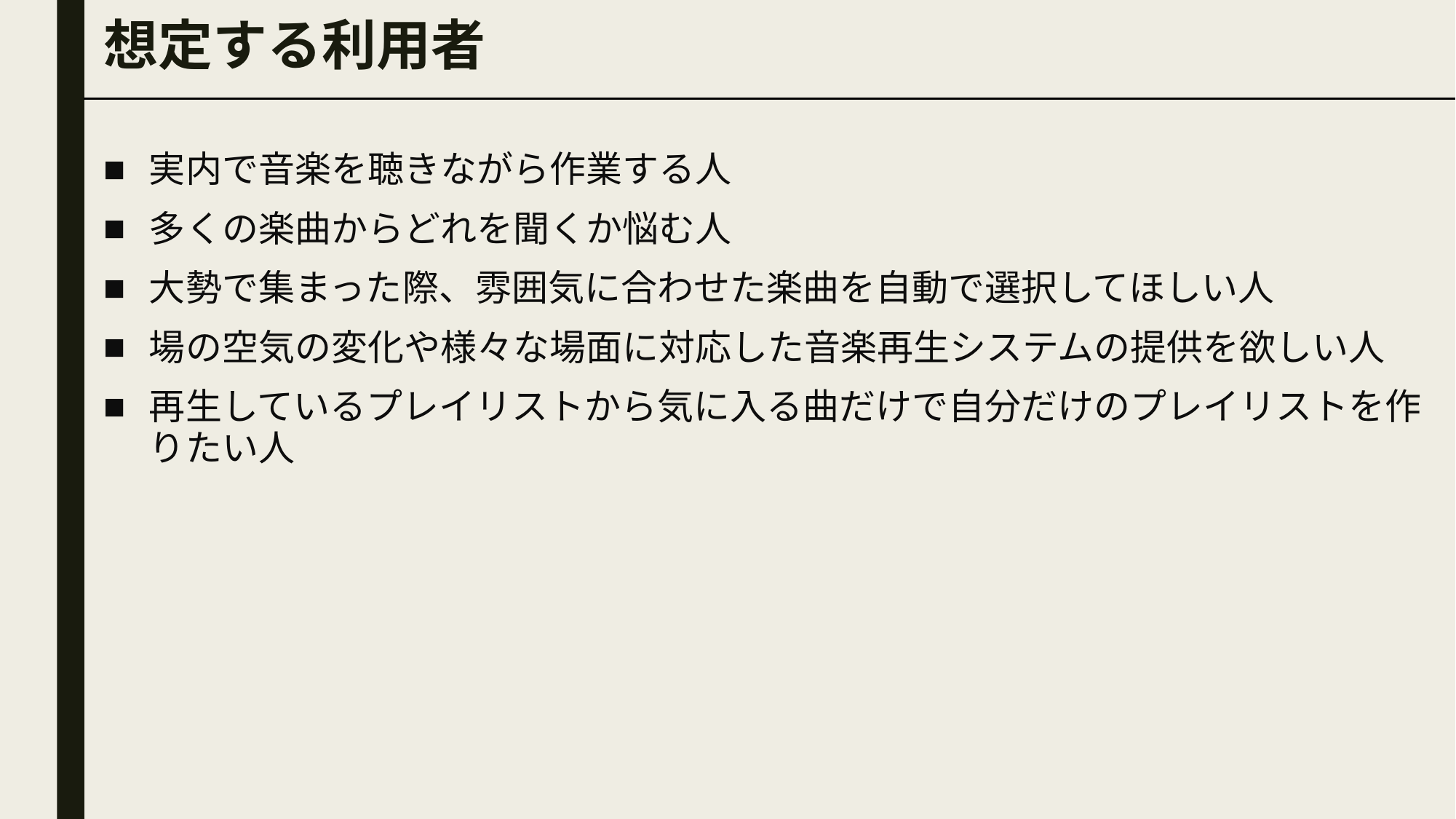

# 想定する利用者
実内で音楽を聴きながら作業する人
多くの楽曲からどれを聞くか悩む人
大勢で集まった際、雰囲気に合わせた楽曲を自動で選択してほしい人
場の空気の変化や様々な場面に対応した音楽再生システムの提供を欲しい人
再生しているプレイリストから気に入る曲だけで自分だけのプレイリストを作りたい人